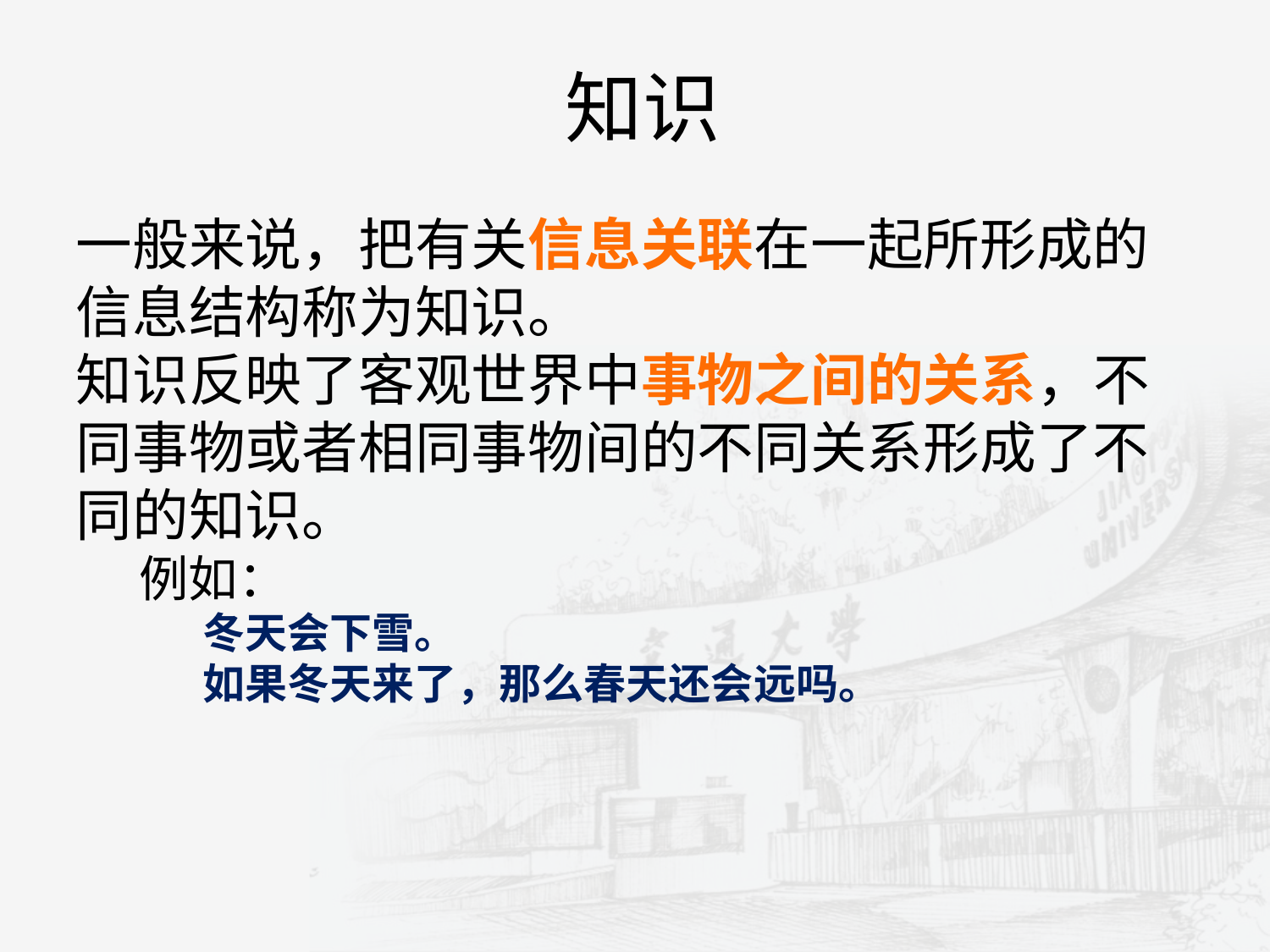

知识
一般来说，把有关信息关联在一起所形成的信息结构称为知识。
知识反映了客观世界中事物之间的关系，不同事物或者相同事物间的不同关系形成了不同的知识。
例如：
冬天会下雪。
如果冬天来了，那么春天还会远吗。
4